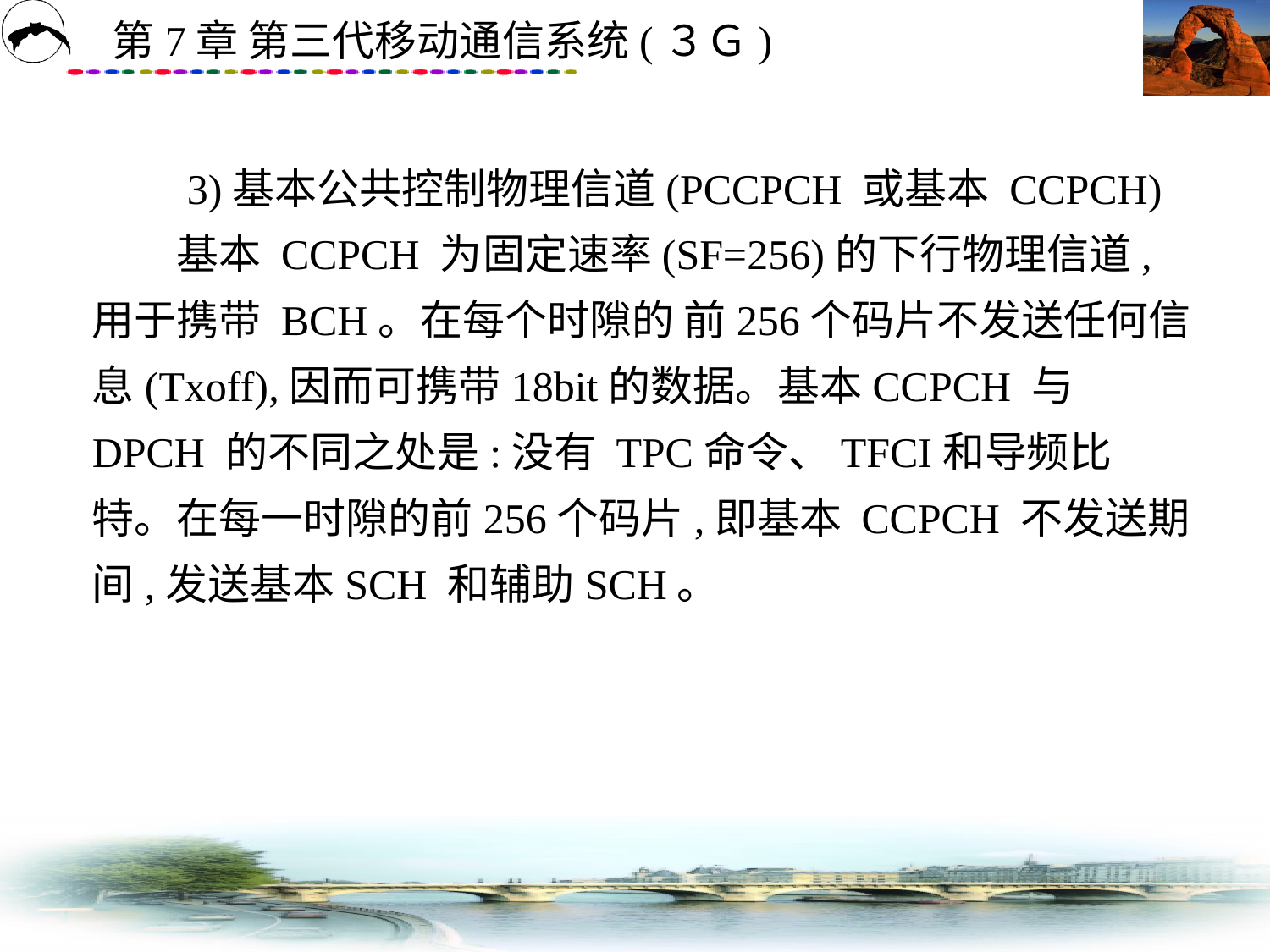

# 3)基本公共控制物理信道(PCCPCH 或基本 CCPCH) 　　基本 CCPCH 为固定速率(SF=256)的下行物理信道,用于携带 BCH。在每个时隙的 前256个码片不发送任何信息(Txoff),因而可携带18bit的数据。基本CCPCH 与DPCH 的不同之处是:没有 TPC命令、TFCI和导频比特。在每一时隙的前256个码片,即基本 CCPCH 不发送期间,发送基本SCH 和辅助SCH。